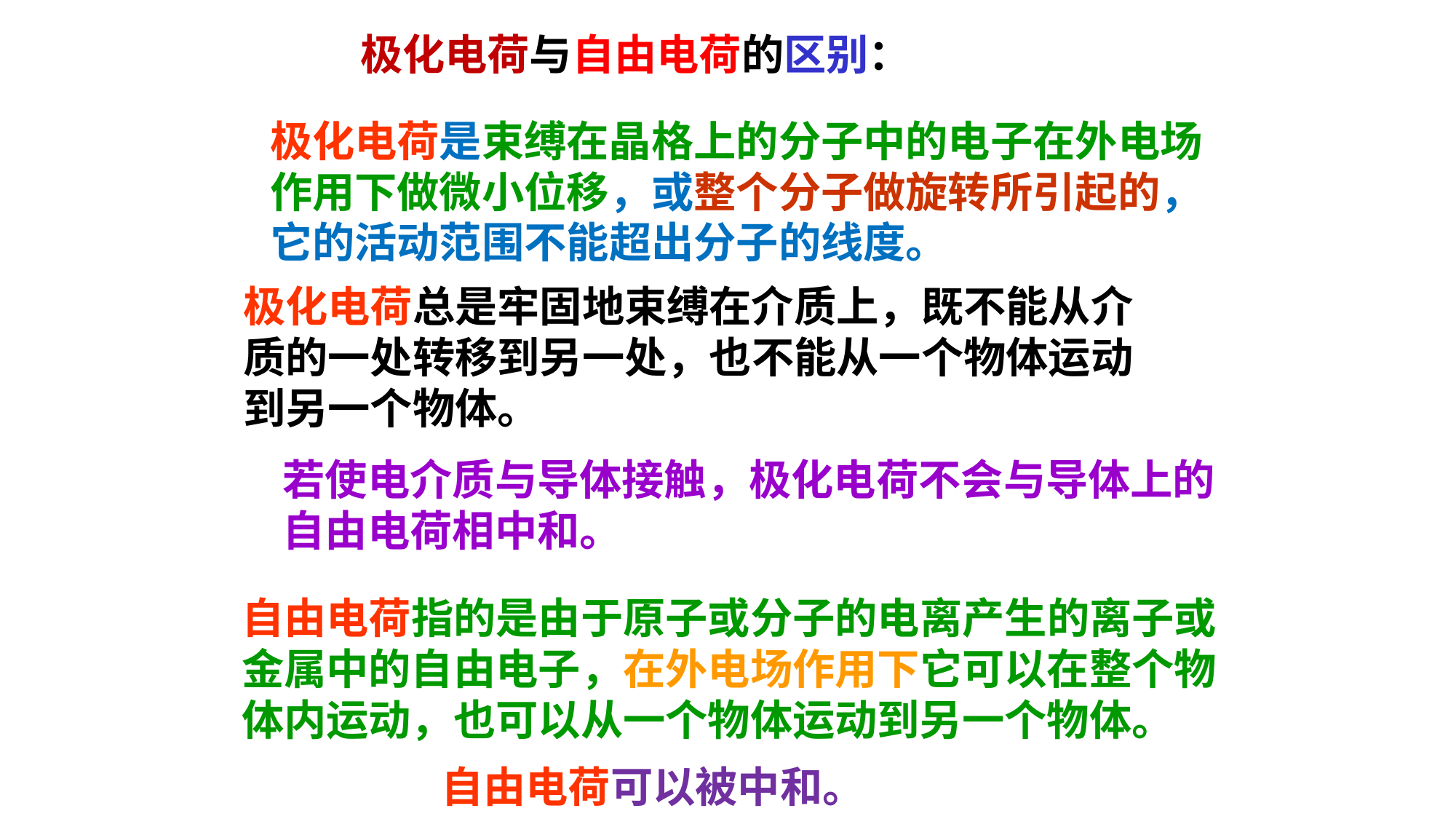

极化电荷与自由电荷的区别：
极化电荷是束缚在晶格上的分子中的电子在外电场作用下做微小位移，或整个分子做旋转所引起的，它的活动范围不能超出分子的线度。
极化电荷总是牢固地束缚在介质上，既不能从介质的一处转移到另一处，也不能从一个物体运动到另一个物体。
若使电介质与导体接触，极化电荷不会与导体上的自由电荷相中和。
自由电荷指的是由于原子或分子的电离产生的离子或金属中的自由电子，在外电场作用下它可以在整个物体内运动，也可以从一个物体运动到另一个物体。
自由电荷可以被中和。